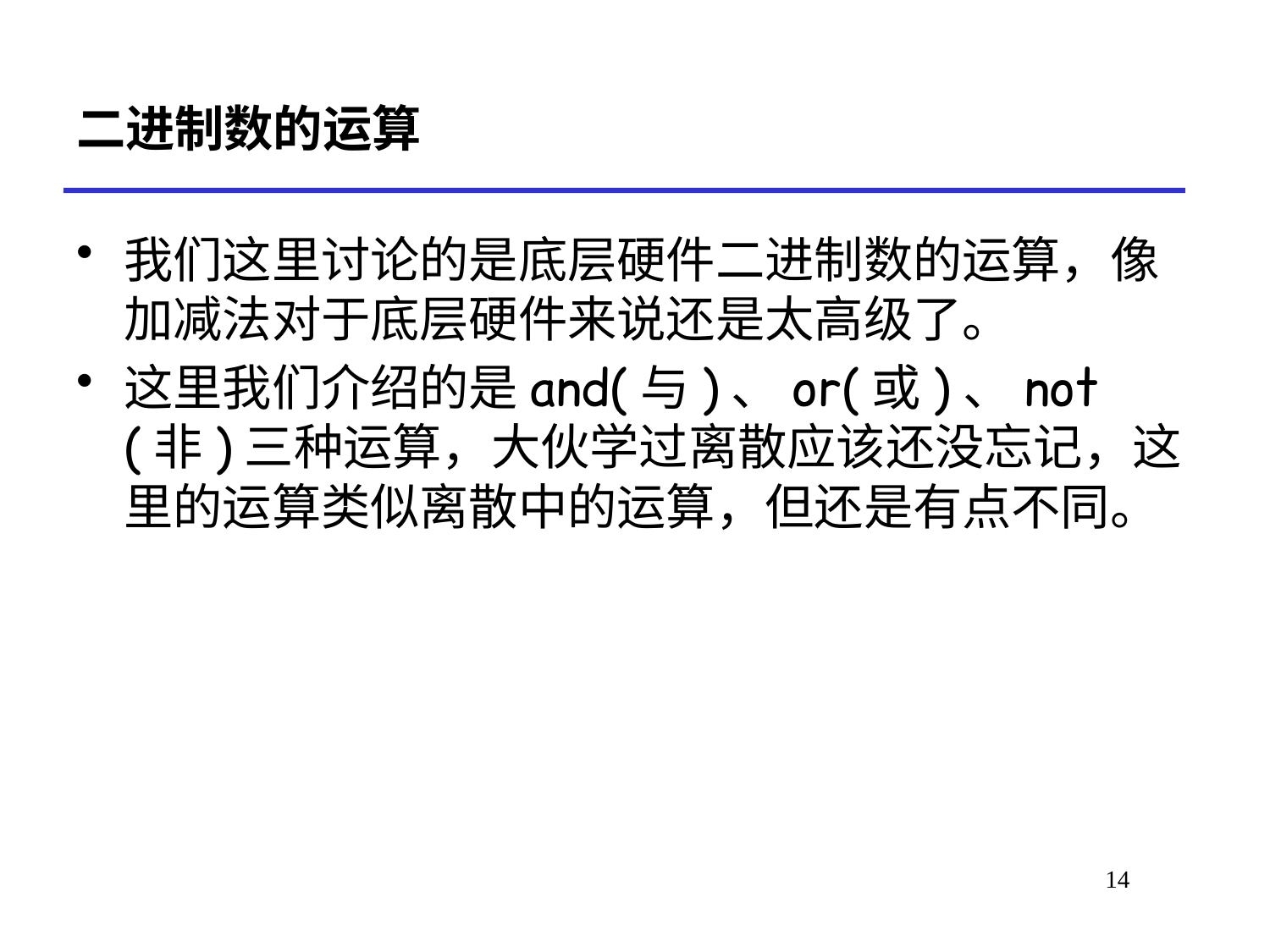

# 二进制数的运算
我们这里讨论的是底层硬件二进制数的运算，像加减法对于底层硬件来说还是太高级了。
这里我们介绍的是and(与)、or(或)、not(非)三种运算，大伙学过离散应该还没忘记，这里的运算类似离散中的运算，但还是有点不同。
14